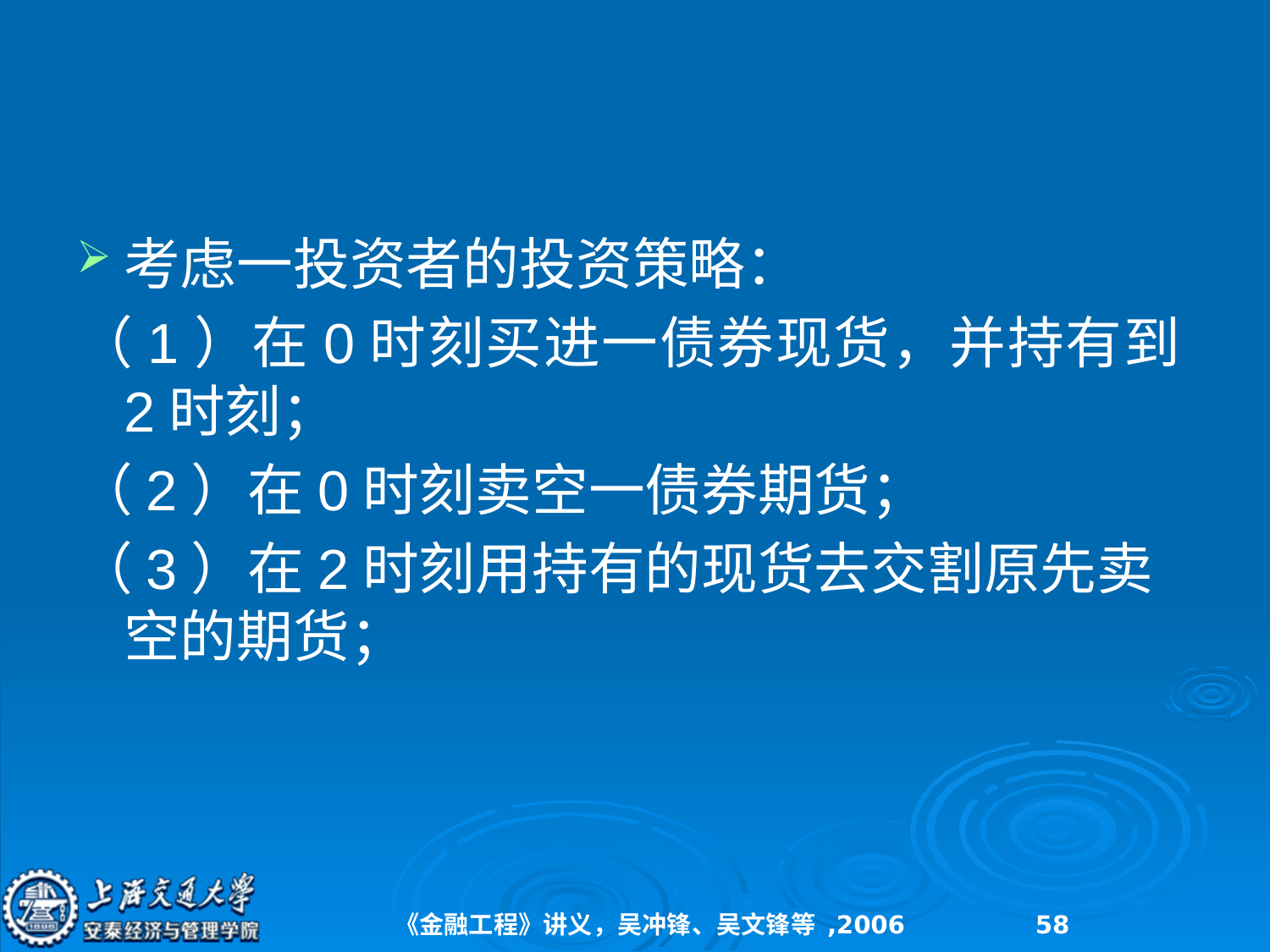

#
考虑一投资者的投资策略：
（1）在0时刻买进一债券现货，并持有到2时刻；
（2）在0时刻卖空一债券期货；
（3）在2时刻用持有的现货去交割原先卖空的期货；